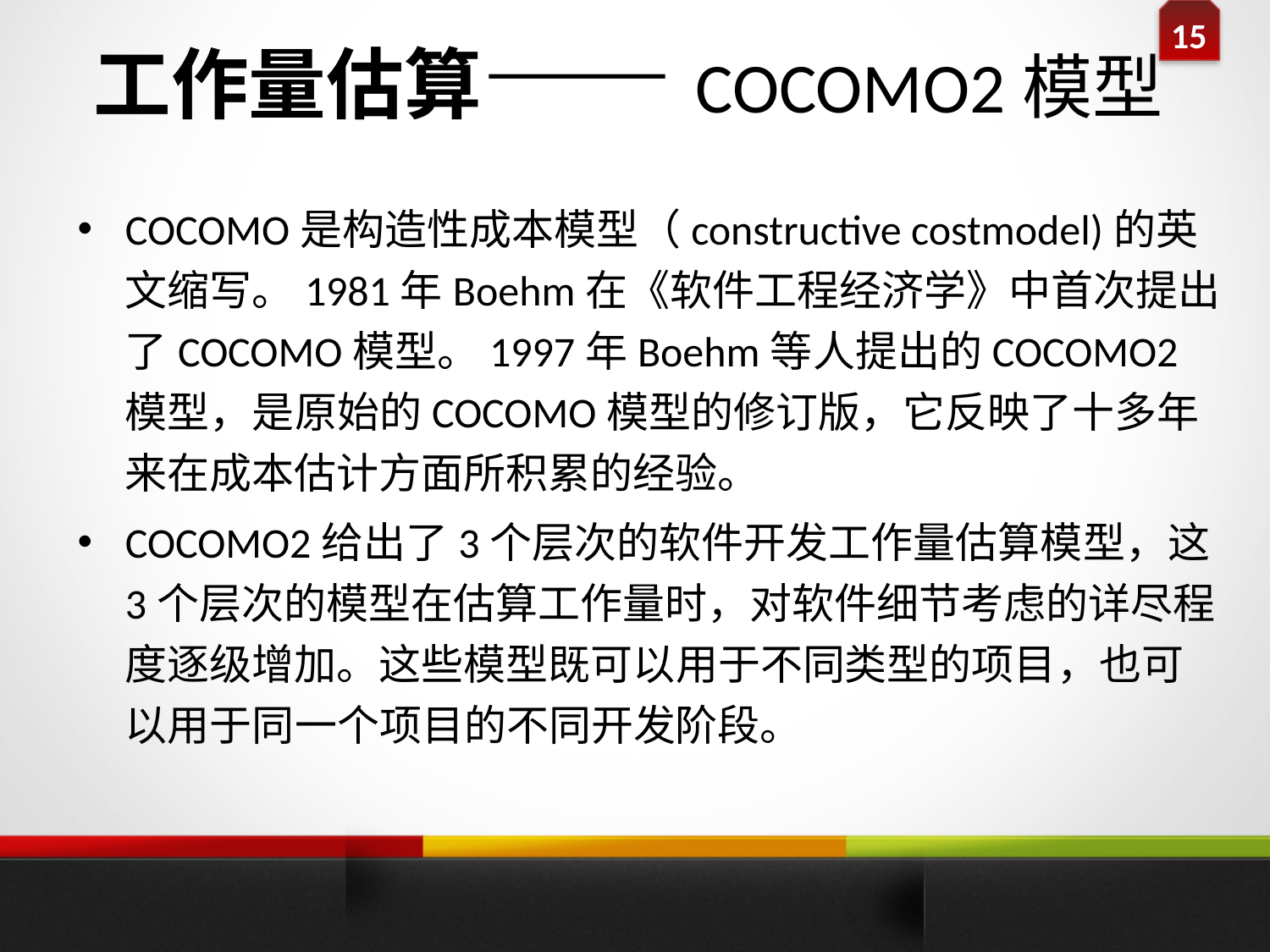

# 工作量估算——COCOMO2模型
COCOMO是构造性成本模型（constructive costmodel)的英文缩写。1981年Boehm在《软件工程经济学》中首次提出了COCOMO模型。1997年Boehm等人提出的COCOMO2模型，是原始的COCOMO模型的修订版，它反映了十多年来在成本估计方面所积累的经验。
COCOMO2给出了3个层次的软件开发工作量估算模型，这3个层次的模型在估算工作量时，对软件细节考虑的详尽程度逐级增加。这些模型既可以用于不同类型的项目，也可以用于同一个项目的不同开发阶段。